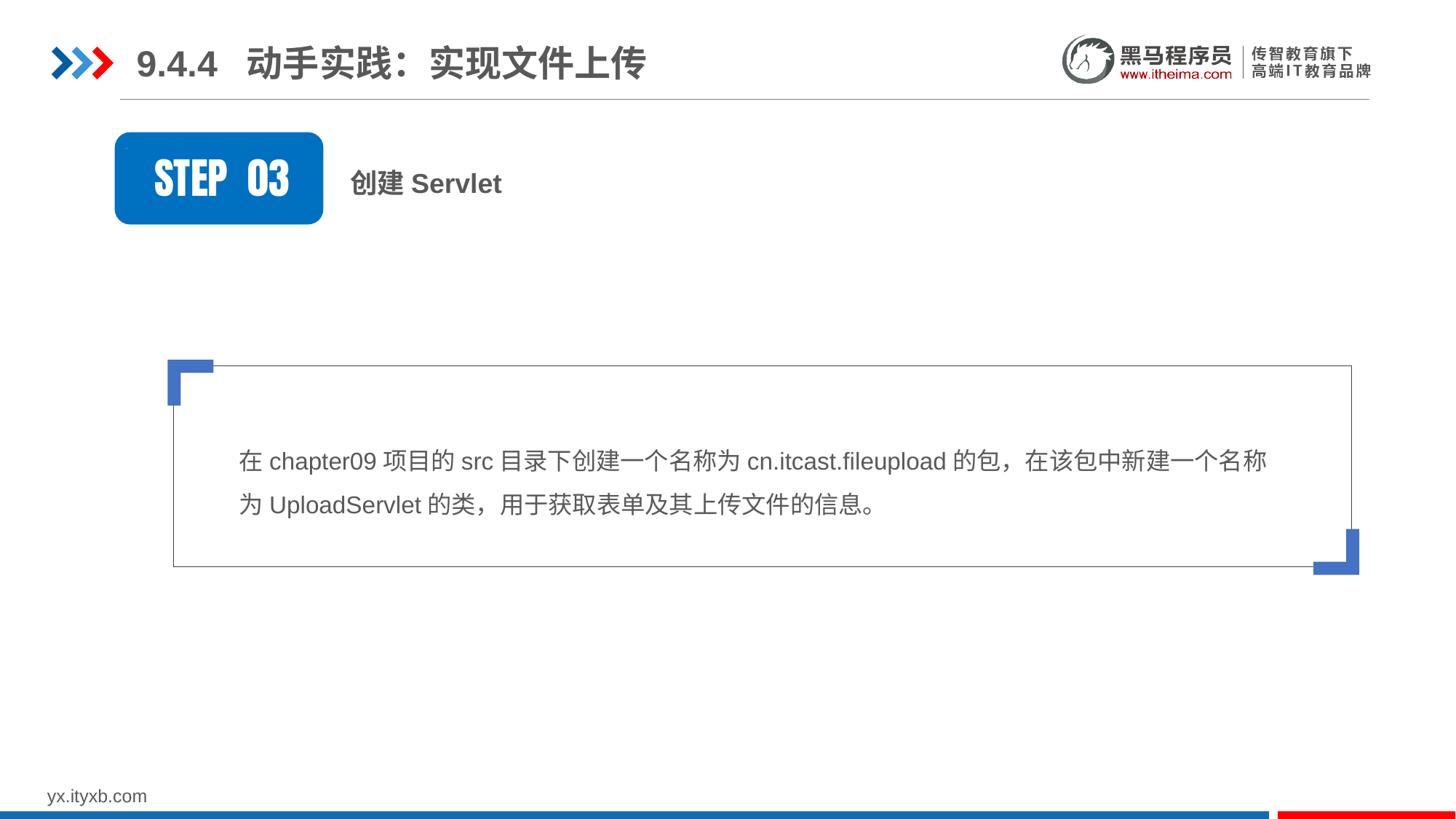

9.4.4  动手实践：实现文件上传

创建Servlet
STEP  03

在chapter09项目的src目录下创建一个名称为cn.itcast.fileupload的包，在该包中新建一个名称为UploadServlet的类，用于获取表单及其上传文件的信息。